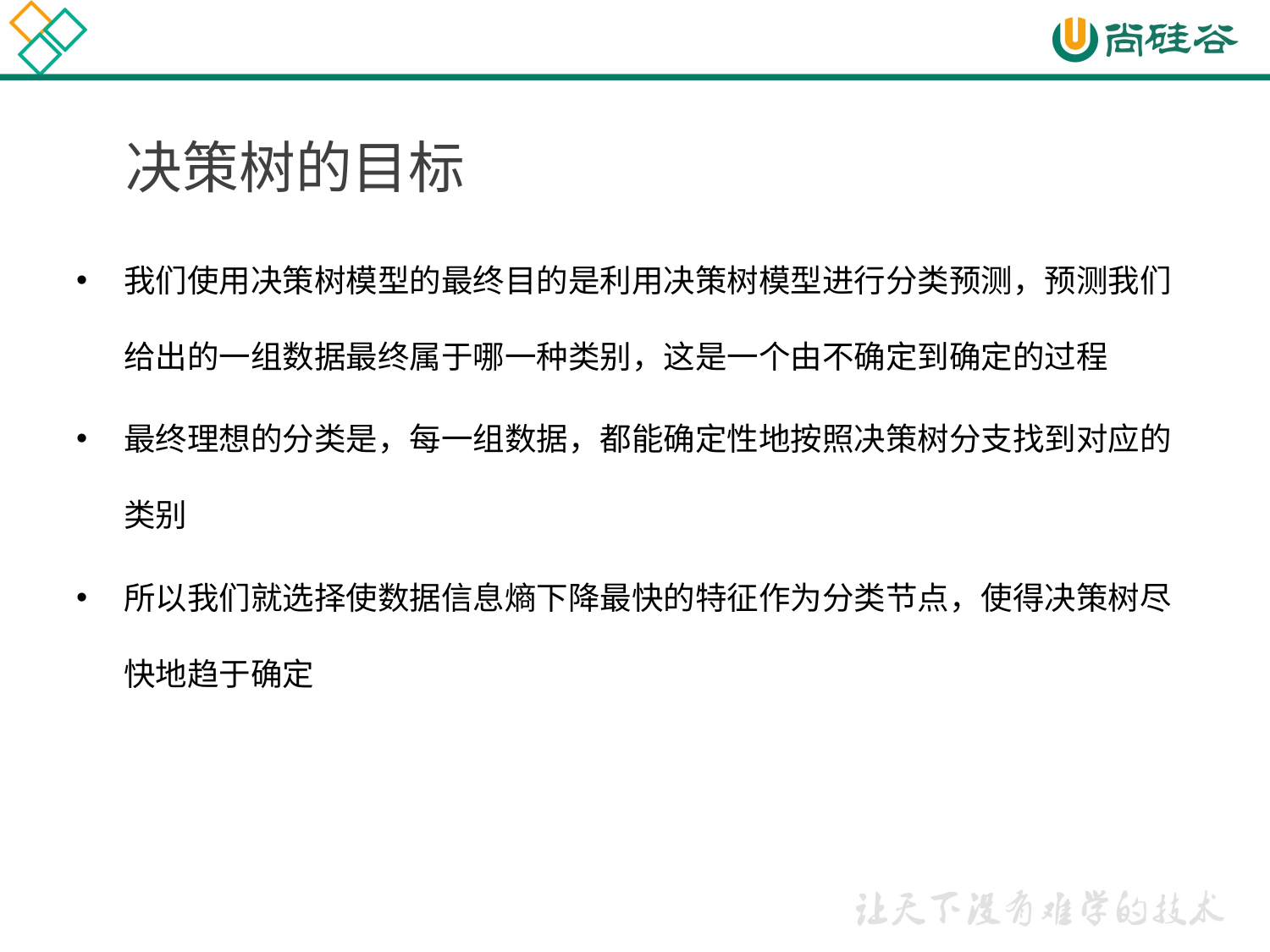

# 决策树的目标
我们使用决策树模型的最终目的是利用决策树模型进行分类预测，预测我们给出的一组数据最终属于哪一种类别，这是一个由不确定到确定的过程
最终理想的分类是，每一组数据，都能确定性地按照决策树分支找到对应的类别
所以我们就选择使数据信息熵下降最快的特征作为分类节点，使得决策树尽快地趋于确定